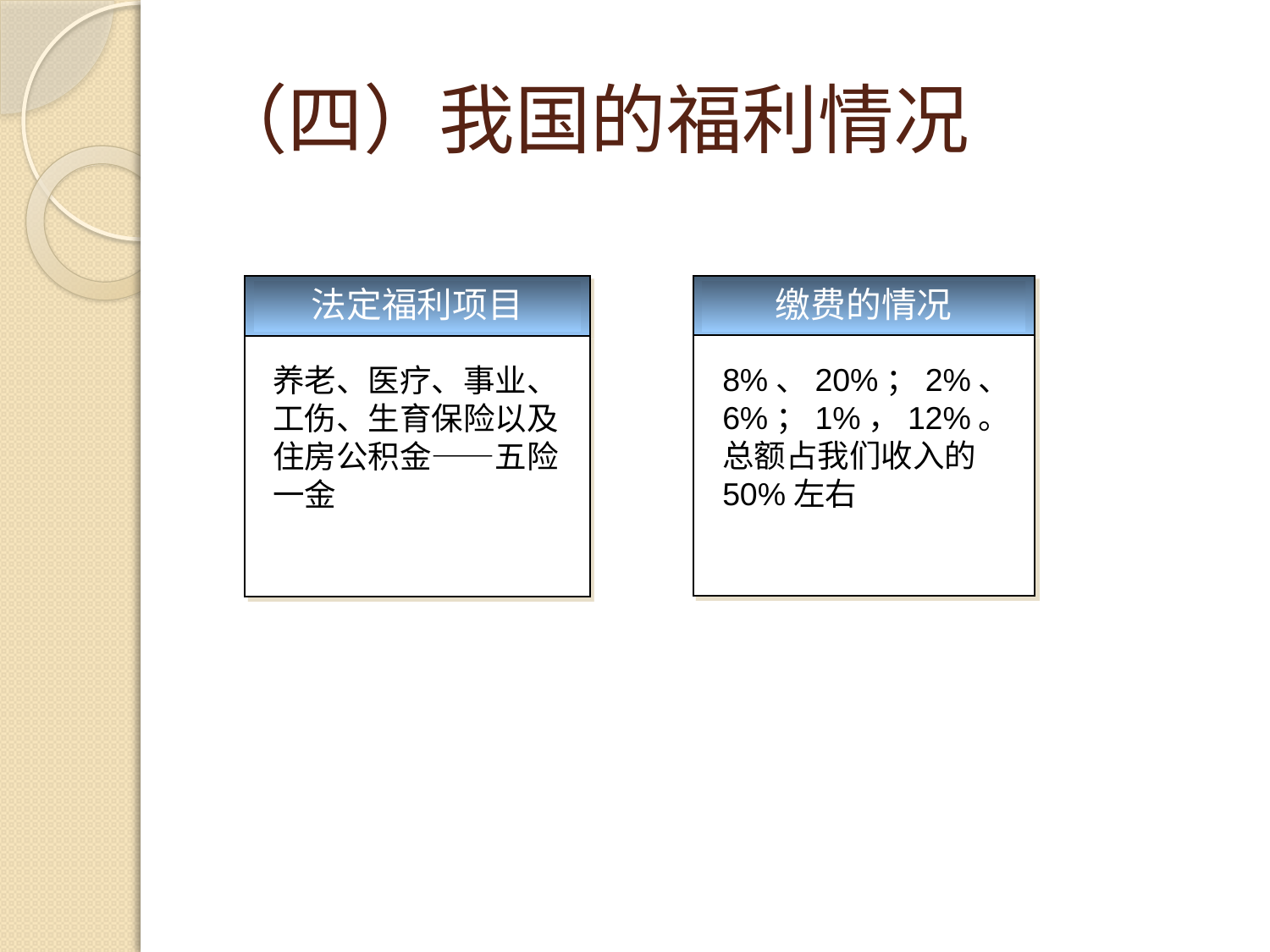

# （四）我国的福利情况

法定福利项目

缴费的情况

8%、20%；2%、6%；1%，12%。总额占我们收入的50%左右

养老、医疗、事业、工伤、生育保险以及住房公积金——五险一金
12